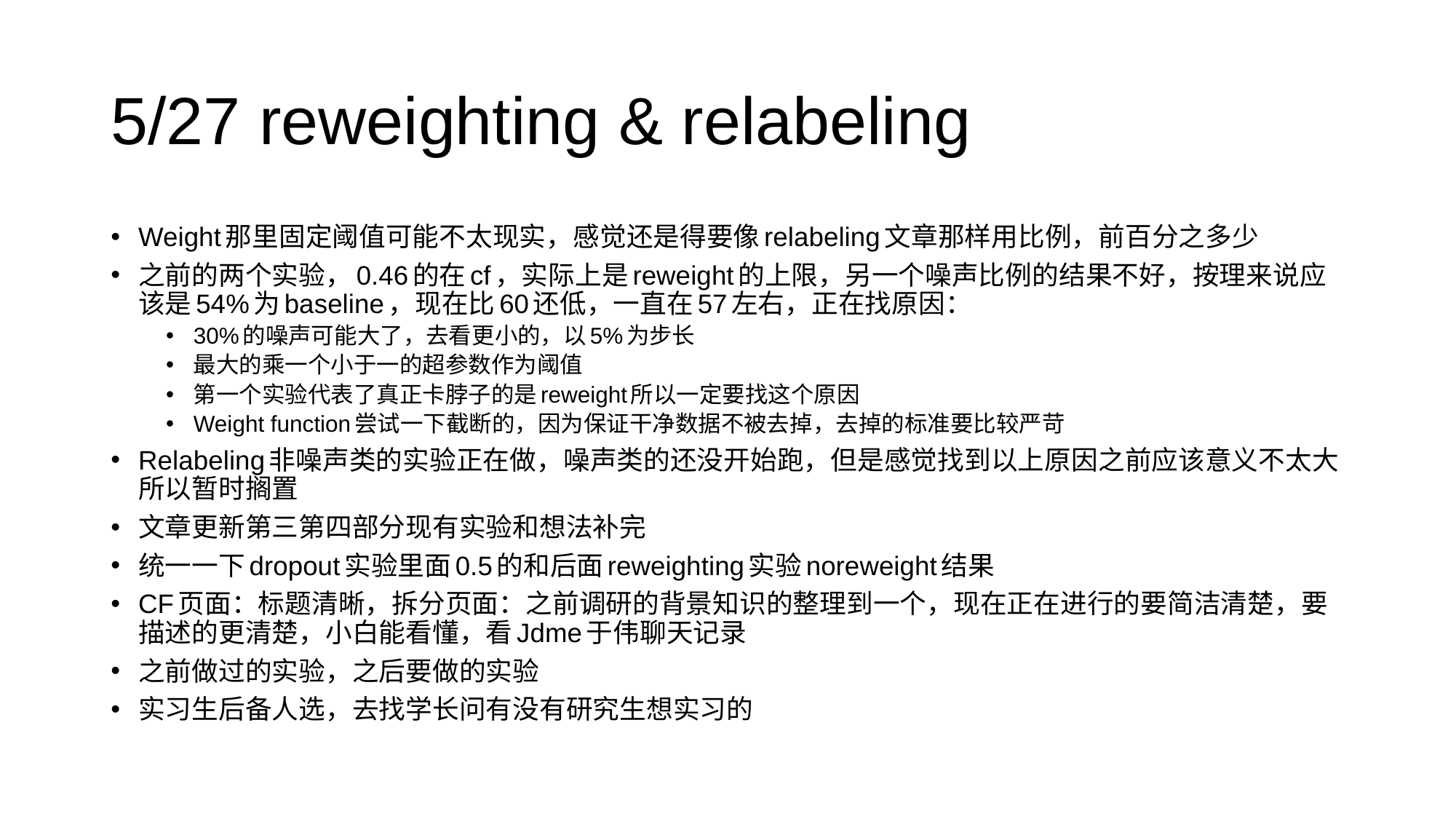

# 5/27 reweighting & relabeling
Weight那里固定阈值可能不太现实，感觉还是得要像relabeling文章那样用比例，前百分之多少
之前的两个实验，0.46的在cf，实际上是reweight的上限，另一个噪声比例的结果不好，按理来说应该是54%为baseline，现在比60还低，一直在57左右，正在找原因：
30%的噪声可能大了，去看更小的，以5%为步长
最大的乘一个小于一的超参数作为阈值
第一个实验代表了真正卡脖子的是reweight所以一定要找这个原因
Weight function尝试一下截断的，因为保证干净数据不被去掉，去掉的标准要比较严苛
Relabeling非噪声类的实验正在做，噪声类的还没开始跑，但是感觉找到以上原因之前应该意义不太大所以暂时搁置
文章更新第三第四部分现有实验和想法补完
统一一下dropout实验里面0.5的和后面reweighting实验noreweight结果
CF页面：标题清晰，拆分页面：之前调研的背景知识的整理到一个，现在正在进行的要简洁清楚，要描述的更清楚，小白能看懂，看Jdme于伟聊天记录
之前做过的实验，之后要做的实验
实习生后备人选，去找学长问有没有研究生想实习的